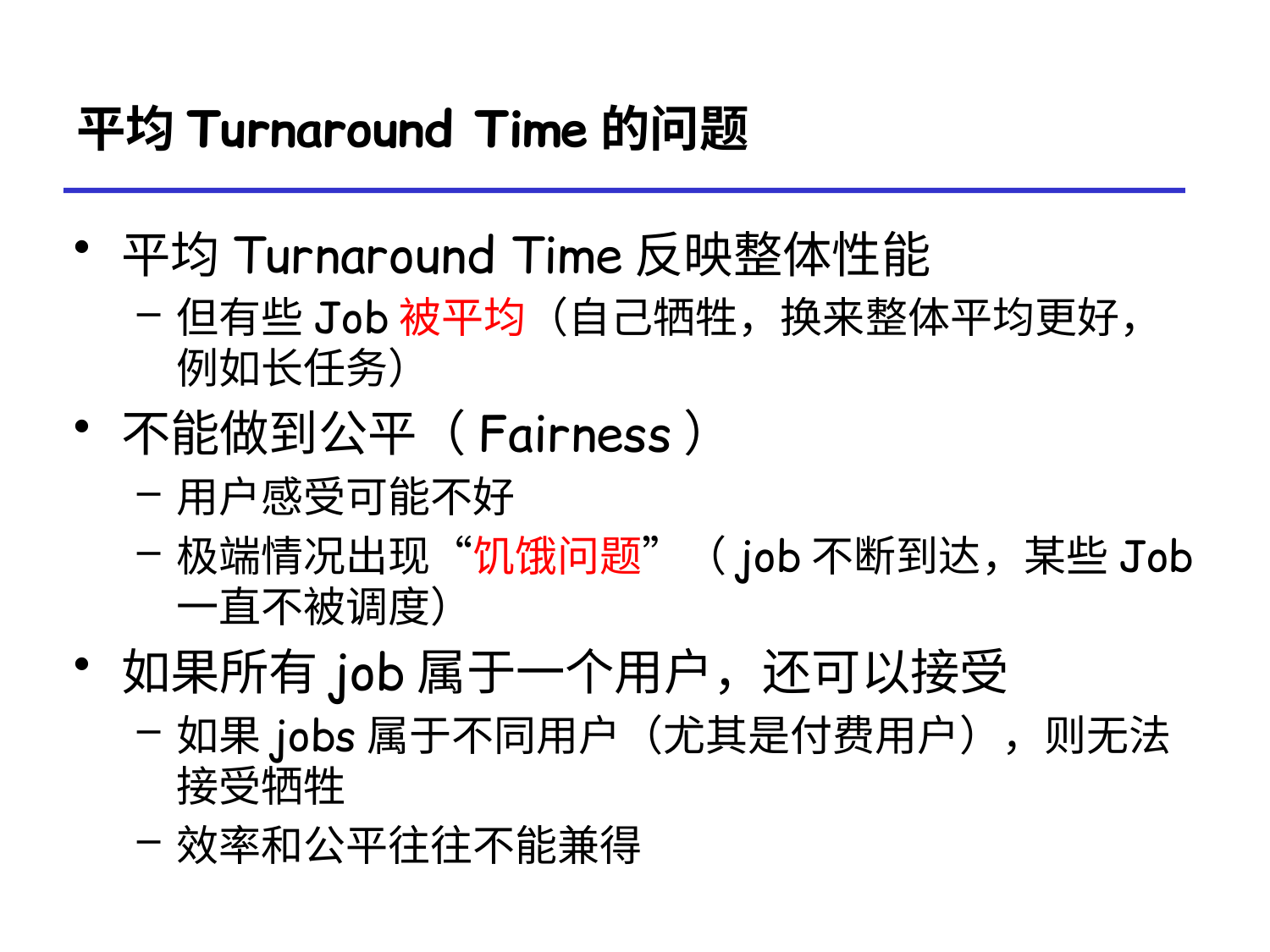

# 平均Turnaround Time的问题
平均Turnaround Time反映整体性能
但有些Job被平均（自己牺牲，换来整体平均更好，例如长任务）
不能做到公平（Fairness）
用户感受可能不好
极端情况出现“饥饿问题”（job不断到达，某些Job一直不被调度）
如果所有job属于一个用户，还可以接受
如果jobs属于不同用户（尤其是付费用户），则无法接受牺牲
效率和公平往往不能兼得
10